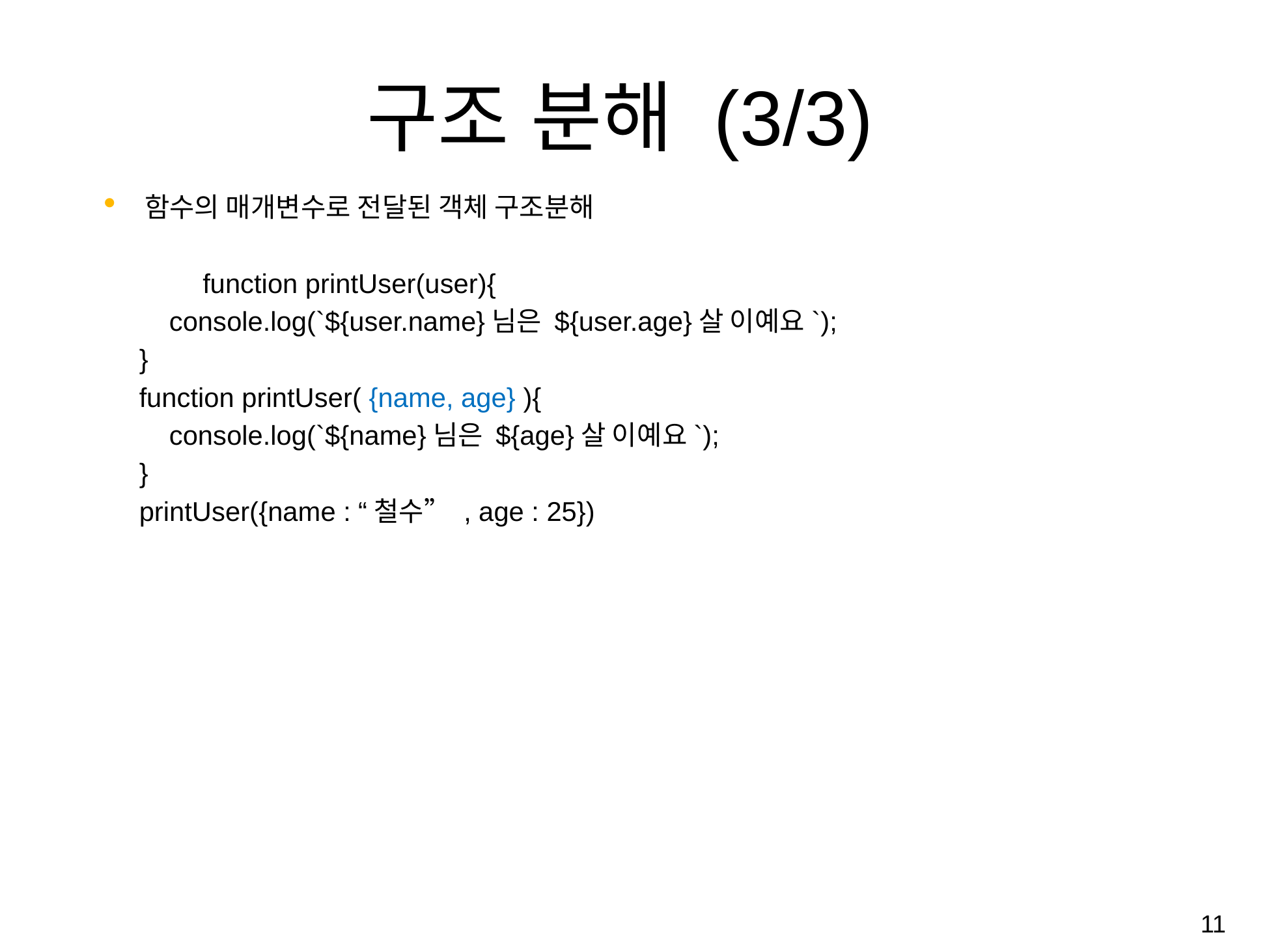

# 구조 분해 (3/3)
함수의 매개변수로 전달된 객체 구조분해

	function printUser(user){
  	    console.log(`${user.name}님은 ${user.age}살 이예요`);
	}
	function printUser( {name, age} ){
  	    console.log(`${name}님은 ${age}살 이예요`);
	}
	printUser({name : “철수” , age : 25})
11